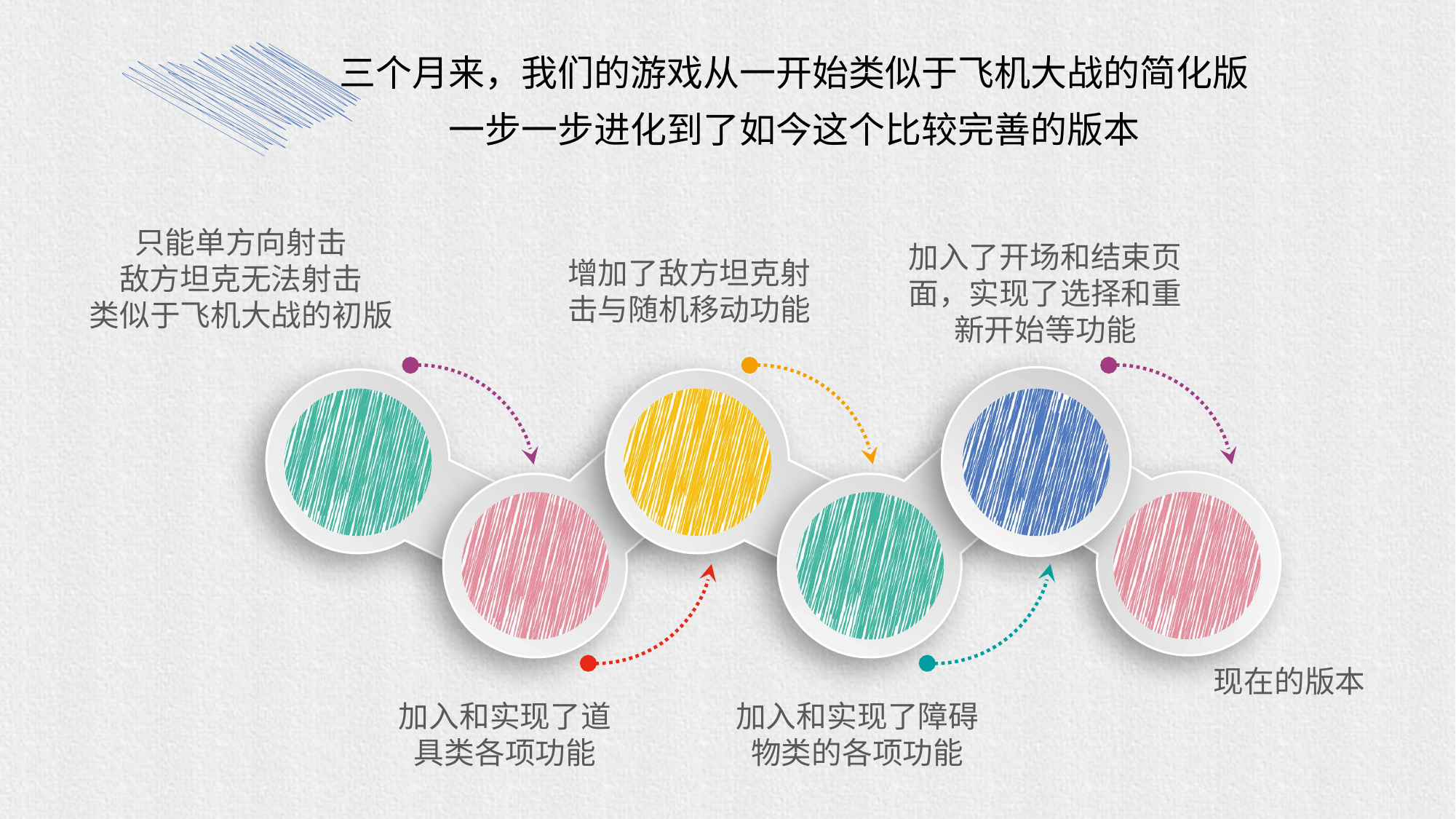

三个月来，我们的游戏从一开始类似于飞机大战的简化版一步一步进化到了如今这个比较完善的版本

只能单方向射击
敌方坦克无法射击
类似于飞机大战的初版
加入了开场和结束页面，实现了选择和重新开始等功能
增加了敌方坦克射击与随机移动功能

现在的版本
加入和实现了道具类各项功能
加入和实现了障碍物类的各项功能